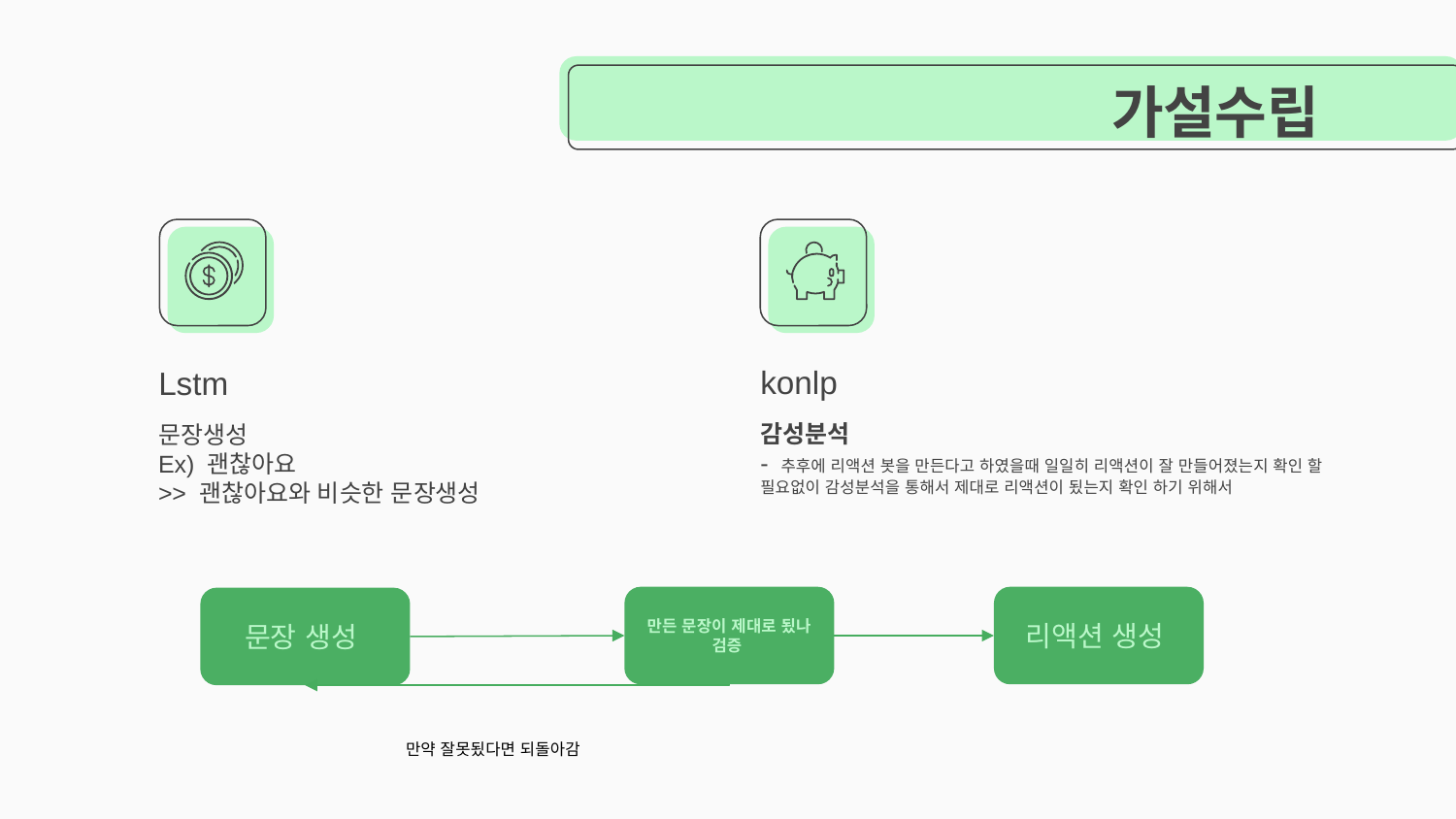

가설수립

konlp
Lstm
감성분석
- 추후에 리액션 봇을 만든다고 하였을때 일일히 리액션이 잘 만들어졌는지 확인 할 필요없이 감성분석을 통해서 제대로 리액션이 됬는지 확인 하기 위해서
문장생성
Ex) 괜찮아요
>> 괜찮아요와 비슷한 문장생성
만든 문장이 제대로 됬나 검증
리액션 생성
문장 생성
만약 잘못됬다면 되돌아감